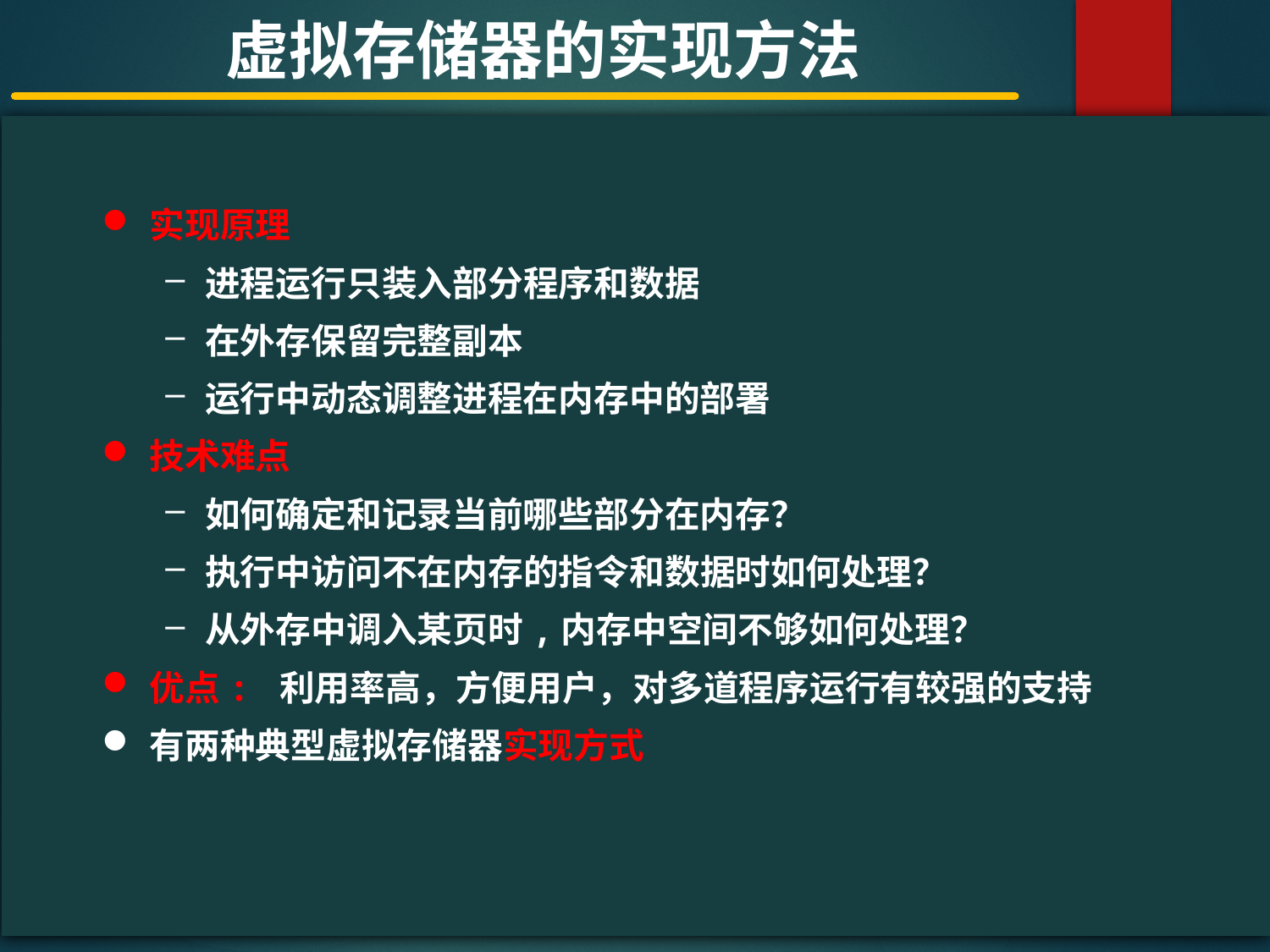

虚拟存储器的实现方法
#
实现原理
进程运行只装入部分程序和数据
在外存保留完整副本
运行中动态调整进程在内存中的部署
技术难点
如何确定和记录当前哪些部分在内存？
执行中访问不在内存的指令和数据时如何处理？
从外存中调入某页时,内存中空间不够如何处理？
优点: 利用率高，方便用户，对多道程序运行有较强的支持
有两种典型虚拟存储器实现方式